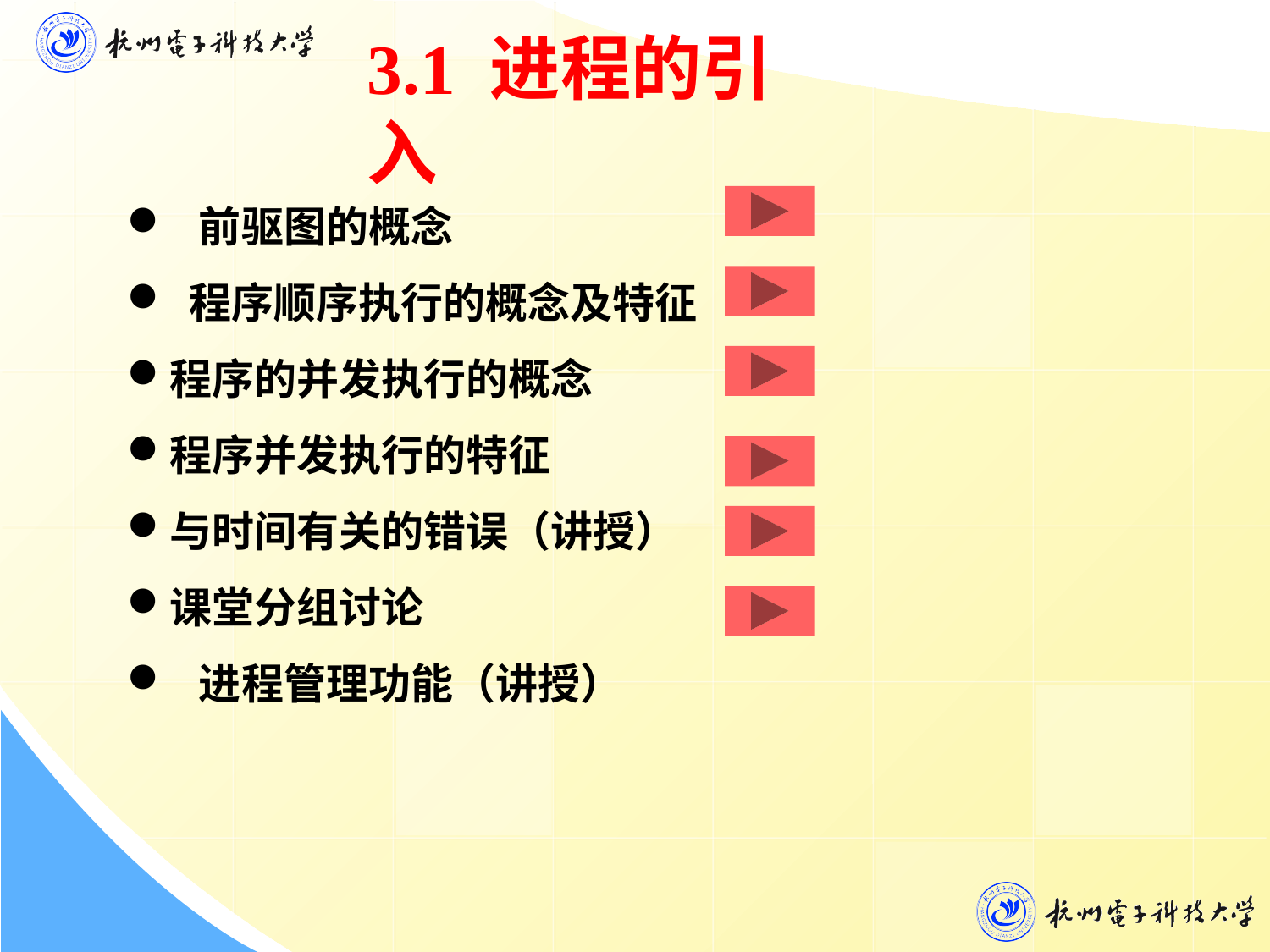

3.1 进程的引入
  前驱图的概念
 程序顺序执行的概念及特征
程序的并发执行的概念
程序并发执行的特征
与时间有关的错误（讲授）
课堂分组讨论
  进程管理功能（讲授）